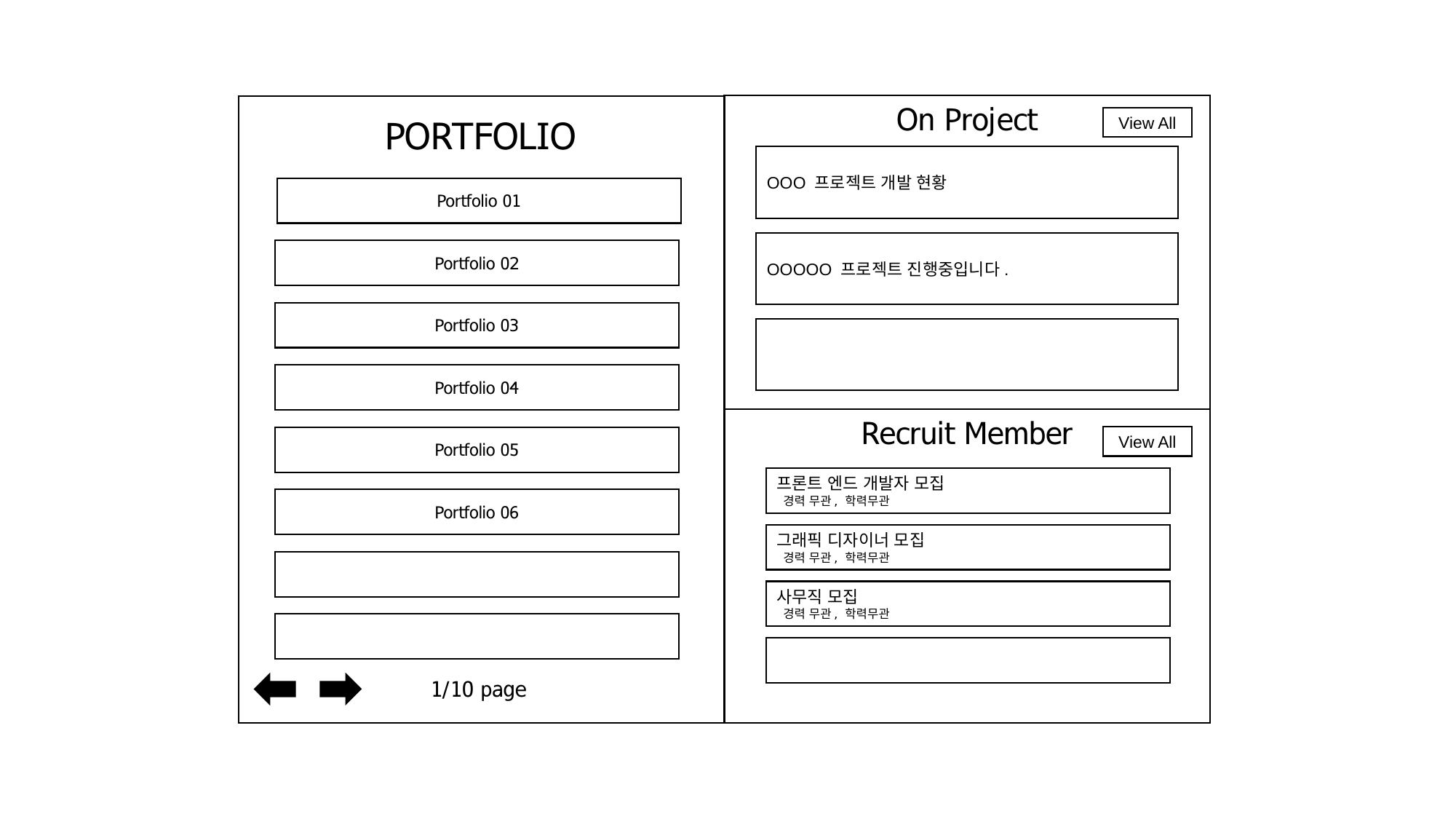

On Project

View All
PORTFOLIO
OOO 프로젝트 개발 현황
Portfolio 01
OOOOO 프로젝트 진행중입니다.
Portfolio 02
Portfolio 03

Portfolio 04
Recruit Member

View All
Portfolio 05
프론트 엔드 개발자 모집
 경력 무관, 학력무관
Portfolio 06
그래픽 디자이너 모집
 경력 무관, 학력무관

사무직 모집
 경력 무관, 학력무관

1/10 page